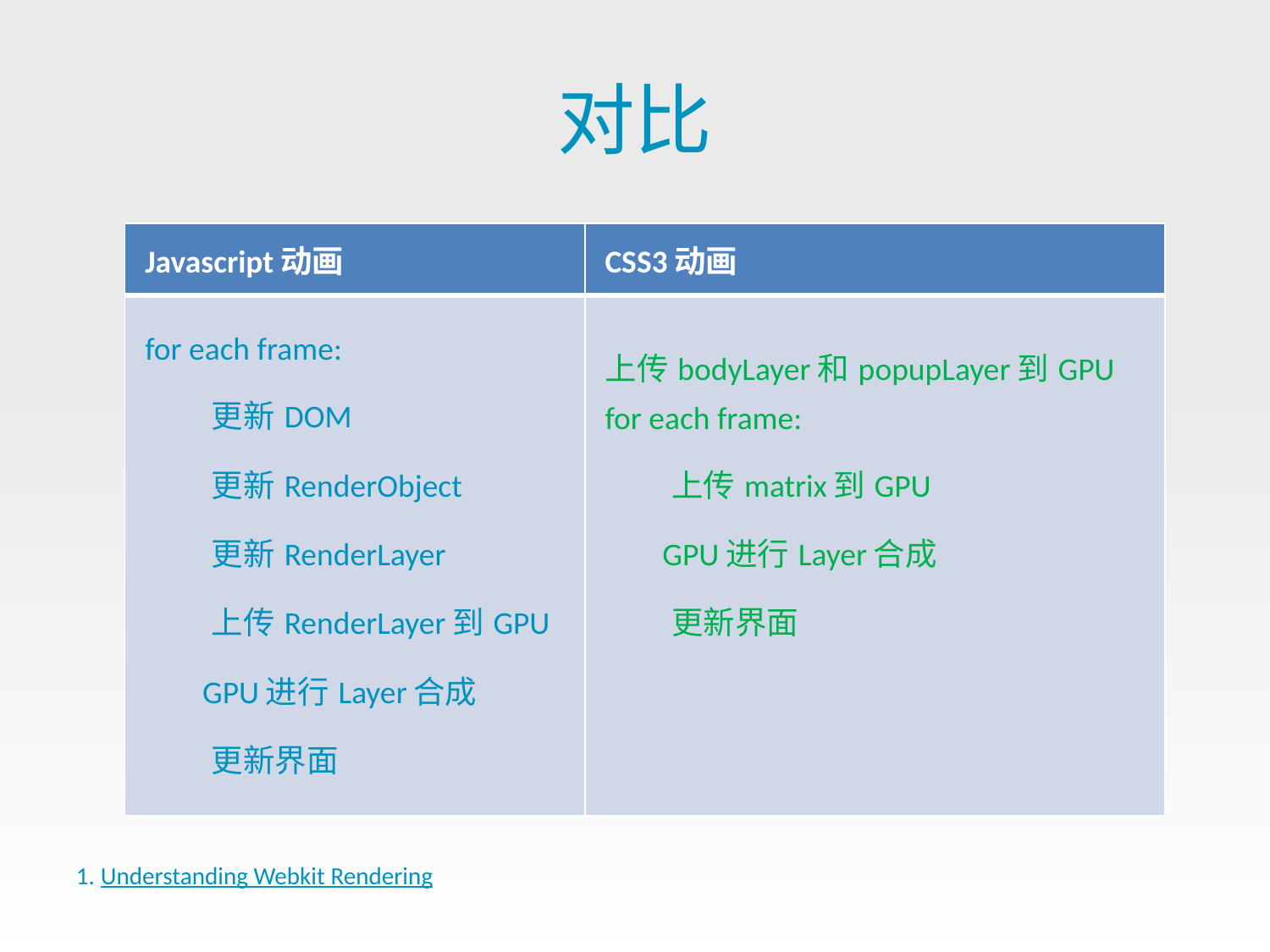

# 对比
| Javascript动画 | CSS3动画 |
| --- | --- |
| for each frame: 更新DOM 更新RenderObject 更新RenderLayer 上传RenderLayer到GPU GPU进行Layer合成 更新界面 | 上传bodyLayer和popupLayer到GPU for each frame: 上传matrix到GPU GPU进行Layer合成 更新界面 |
Understanding Webkit Rendering